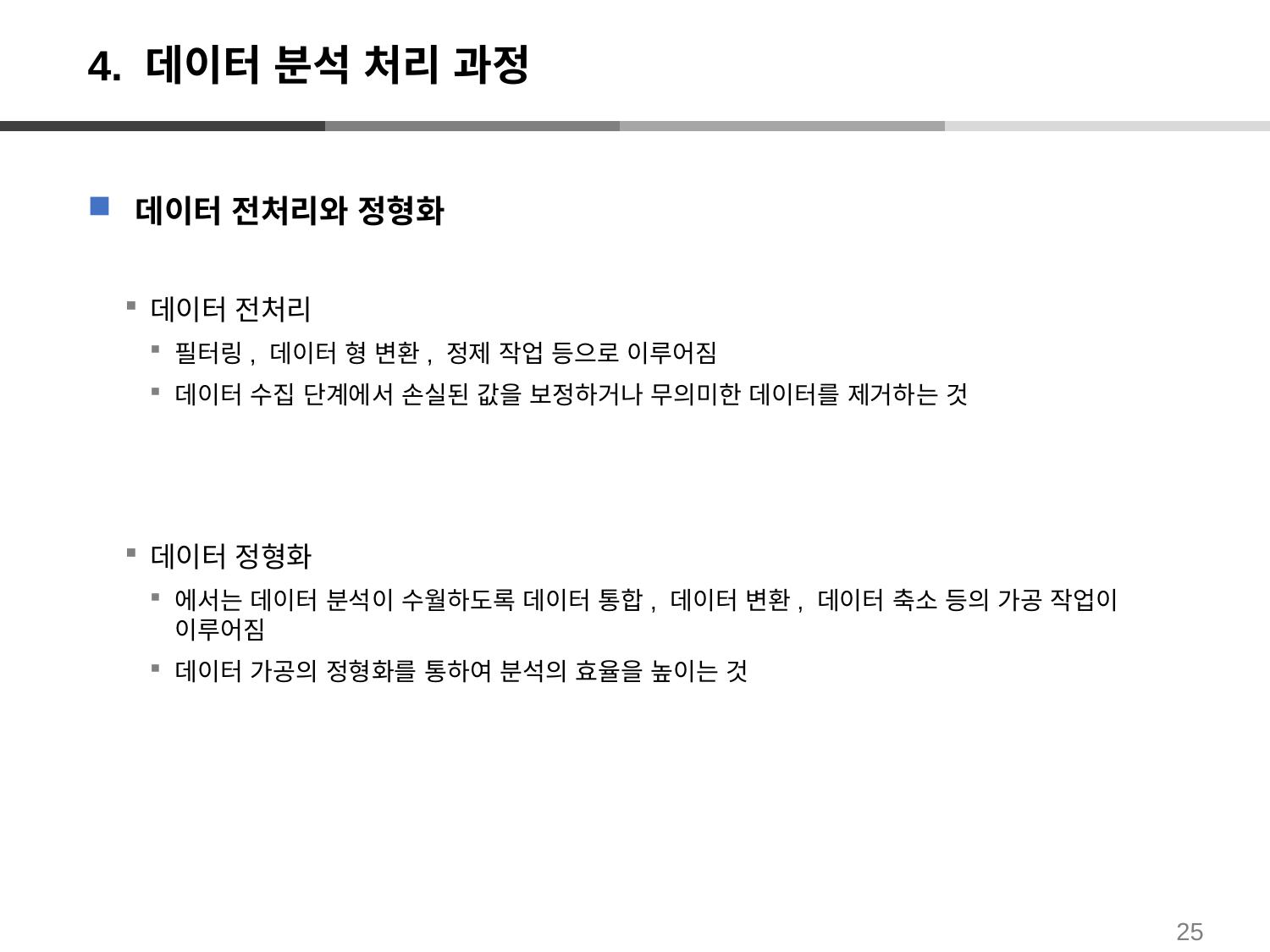

# 4. 데이터 분석 처리 과정
데이터 전처리와 정형화

데이터 전처리
필터링, 데이터 형 변환, 정제 작업 등으로 이루어짐
데이터 수집 단계에서 손실된 값을 보정하거나 무의미한 데이터를 제거하는 것

데이터 정형화
에서는 데이터 분석이 수월하도록 데이터 통합, 데이터 변환, 데이터 축소 등의 가공 작업이 이루어짐
데이터 가공의 정형화를 통하여 분석의 효율을 높이는 것